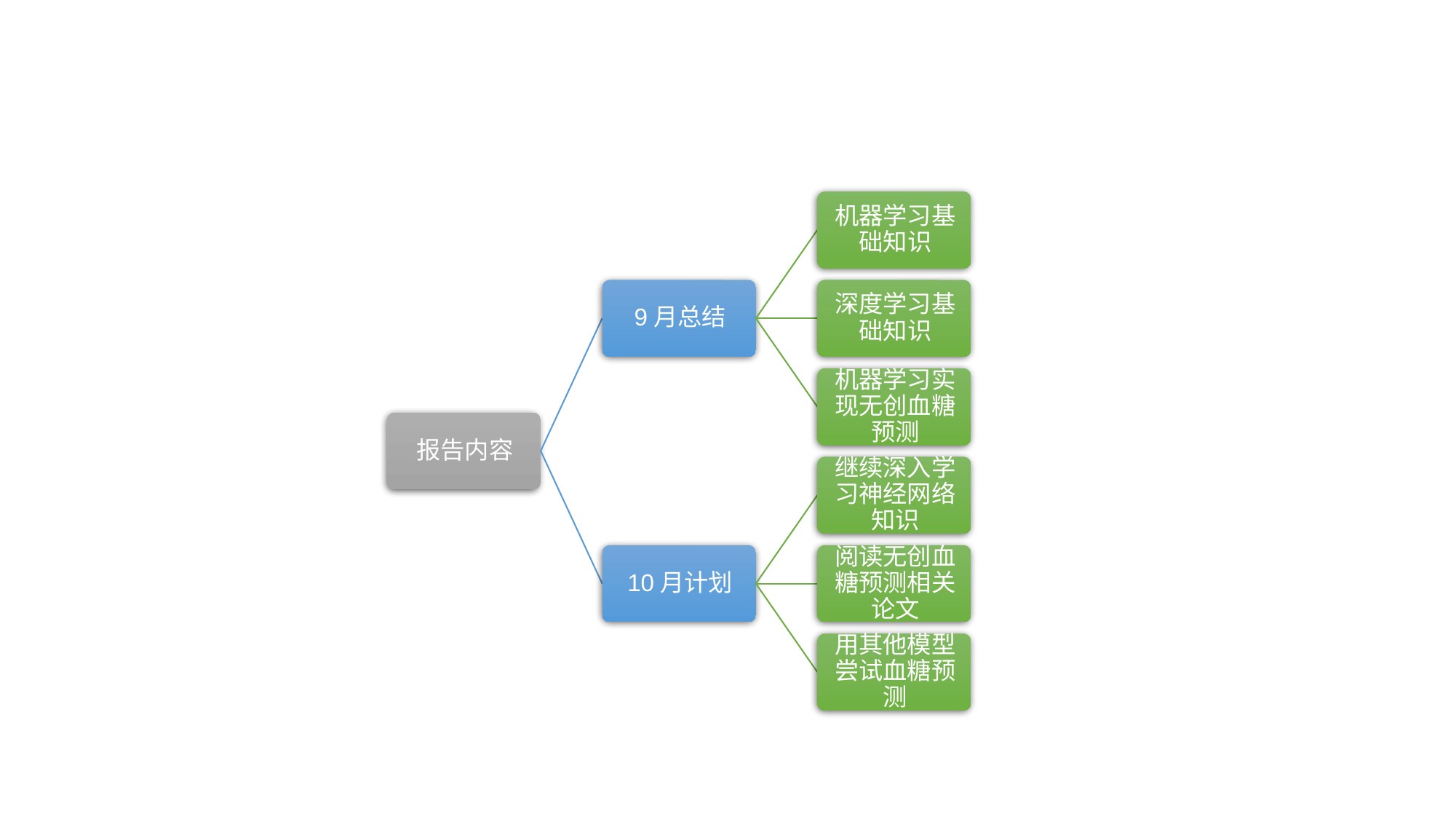

报告内容

9月总结

机器学习基础知识

深度学习基础知识

机器学习实现无创血糖预测

10月计划

继续深入学习神经网络知识

阅读无创血糖预测相关论文

用其他模型尝试血糖预测